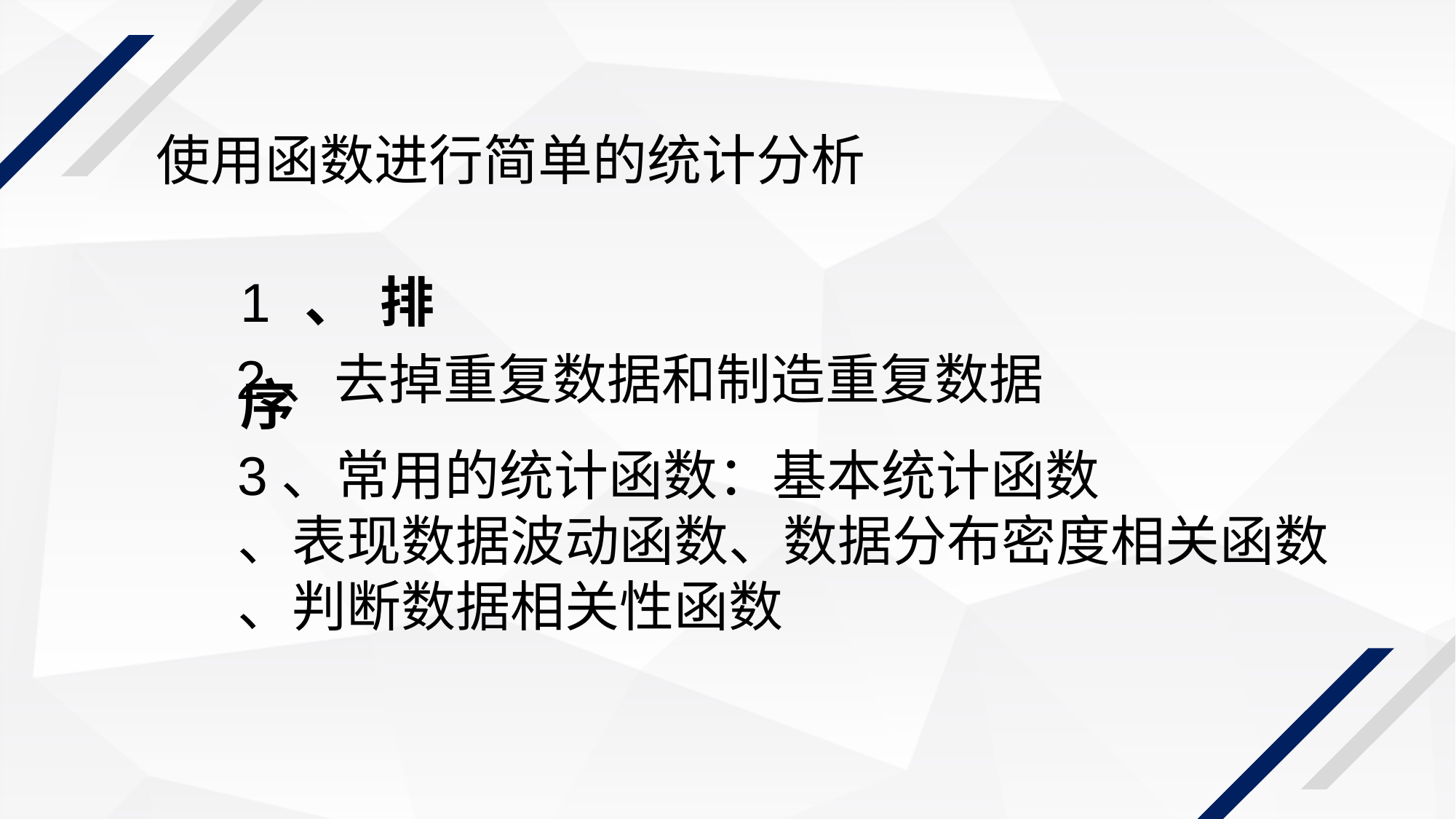

使用函数进行简单的统计分析
1、排序
2、去掉重复数据和制造重复数据
3、常用的统计函数：基本统计函数
、表现数据波动函数、数据分布密度相关函数
、判断数据相关性函数